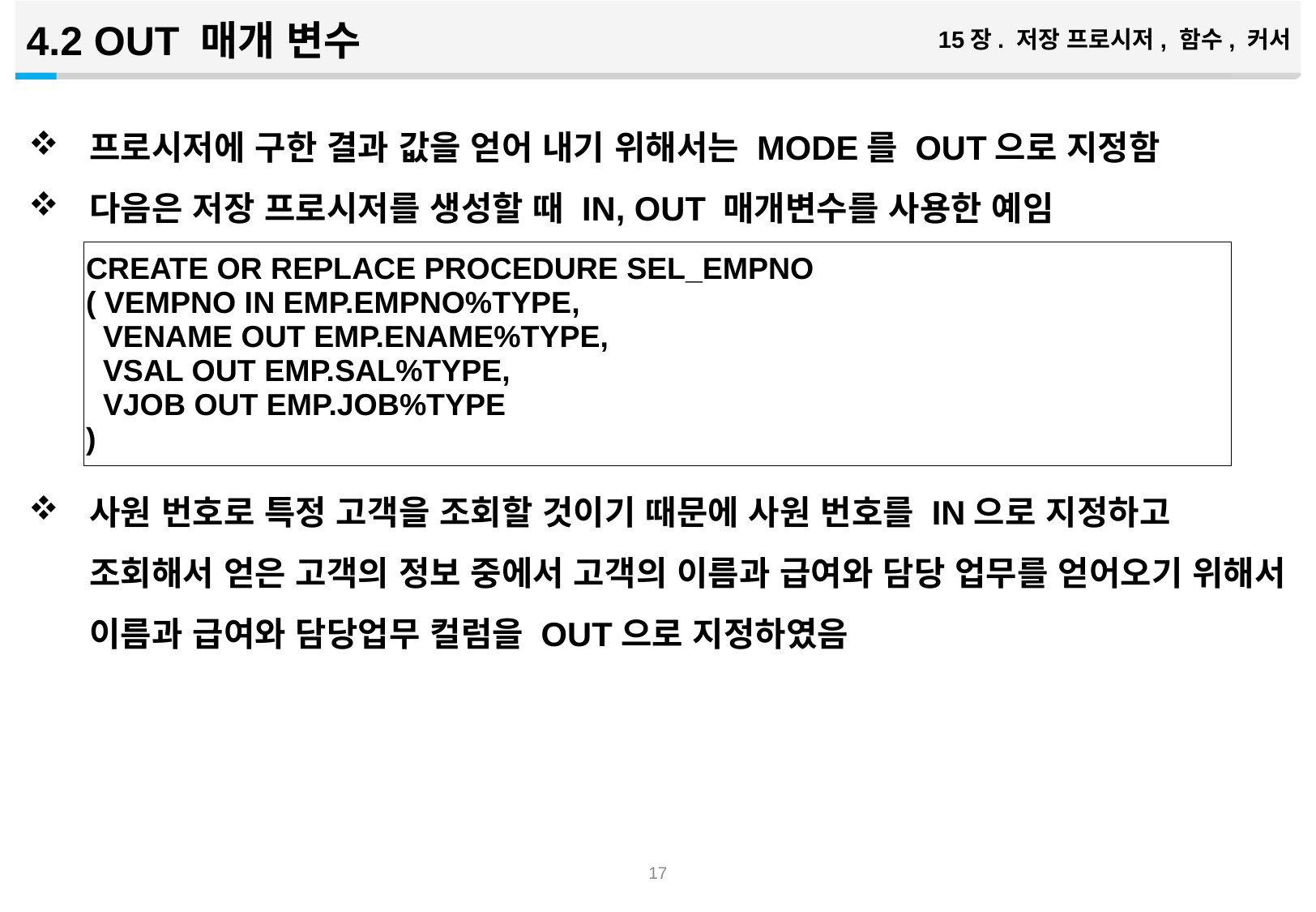

4.2 OUT 매개 변수
15장. 저장 프로시저, 함수, 커서
프로시저에 구한 결과 값을 얻어 내기 위해서는 MODE를 OUT으로 지정함
다음은 저장 프로시저를 생성할 때 IN, OUT 매개변수를 사용한 예임

사원 번호로 특정 고객을 조회할 것이기 때문에 사원 번호를 IN으로 지정하고 조회해서 얻은 고객의 정보 중에서 고객의 이름과 급여와 담당 업무를 얻어오기 위해서 이름과 급여와 담당업무 컬럼을 OUT으로 지정하였음

| CREATE OR REPLACE PROCEDURE SEL\_EMPNO ( VEMPNO IN EMP.EMPNO%TYPE, VENAME OUT EMP.ENAME%TYPE, VSAL OUT EMP.SAL%TYPE, VJOB OUT EMP.JOB%TYPE ) |
| --- |
17